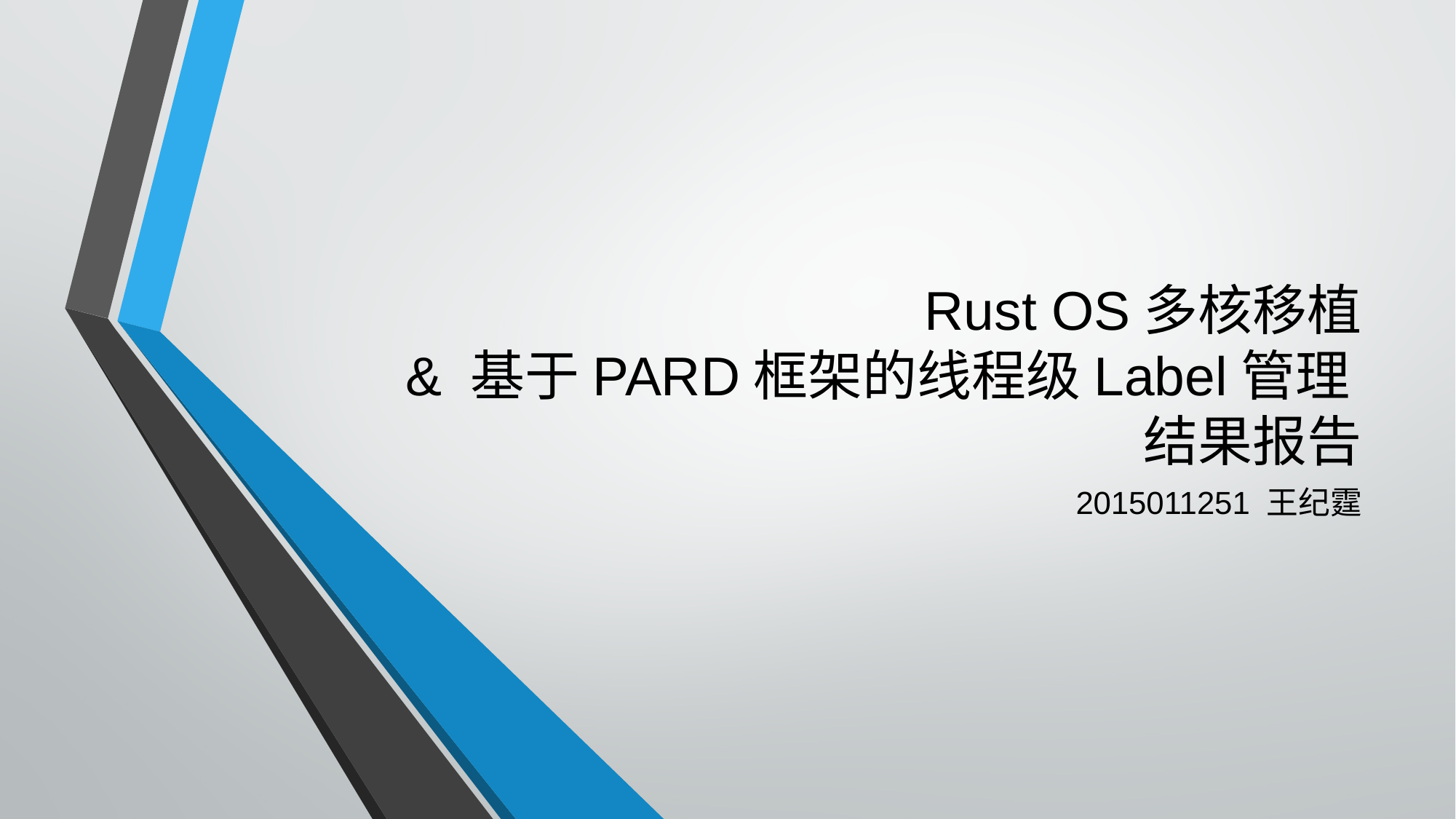

Rust OS多核移植
& 基于PARD框架的线程级Label管理
结果报告
2015011251 王纪霆